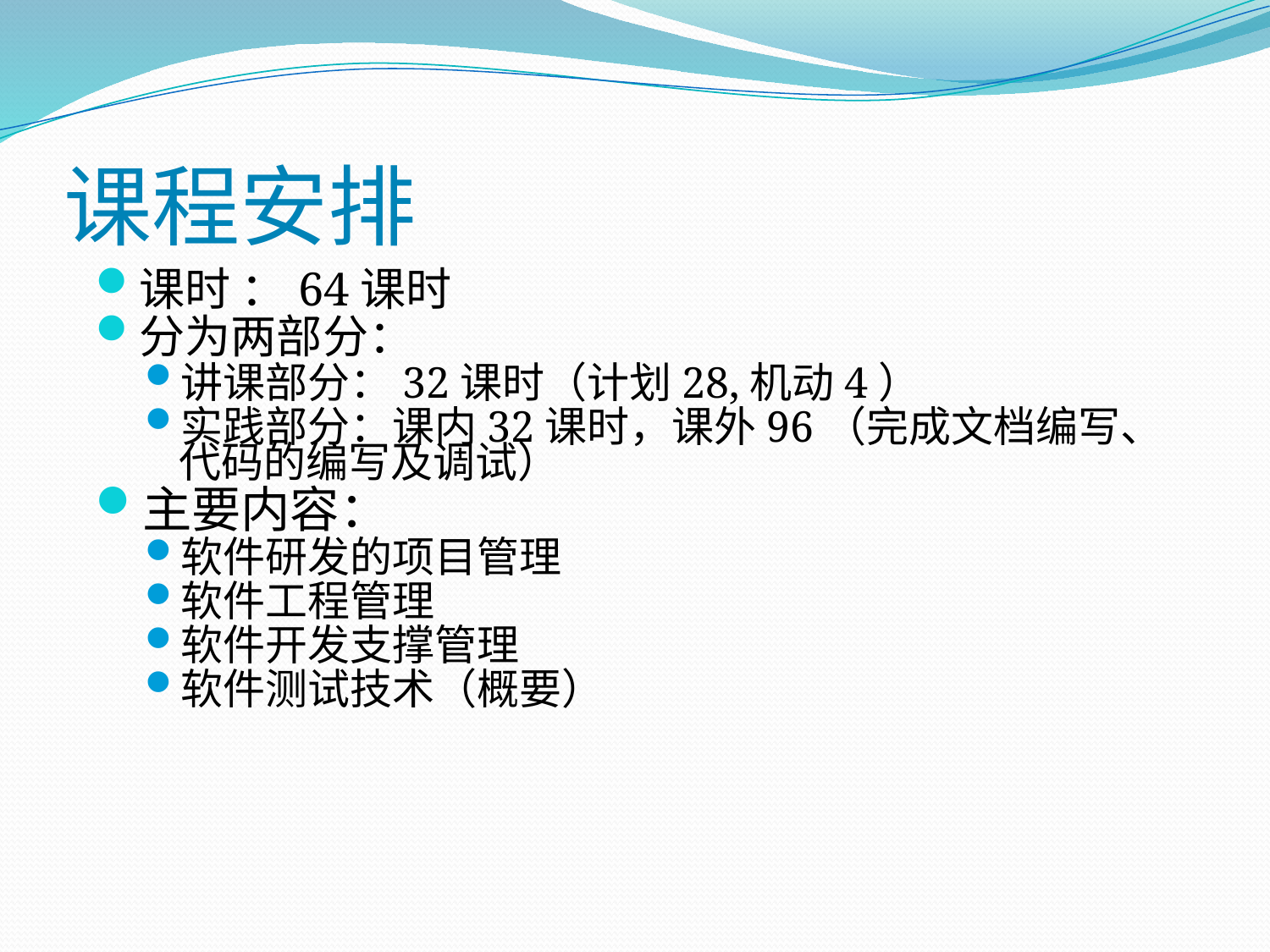

# 课程安排
课时 ：64课时
分为两部分：
讲课部分：32课时（计划28,机动4）
实践部分：课内32课时，课外96（完成文档编写、代码的编写及调试）
主要内容：
软件研发的项目管理
软件工程管理
软件开发支撑管理
软件测试技术（概要）